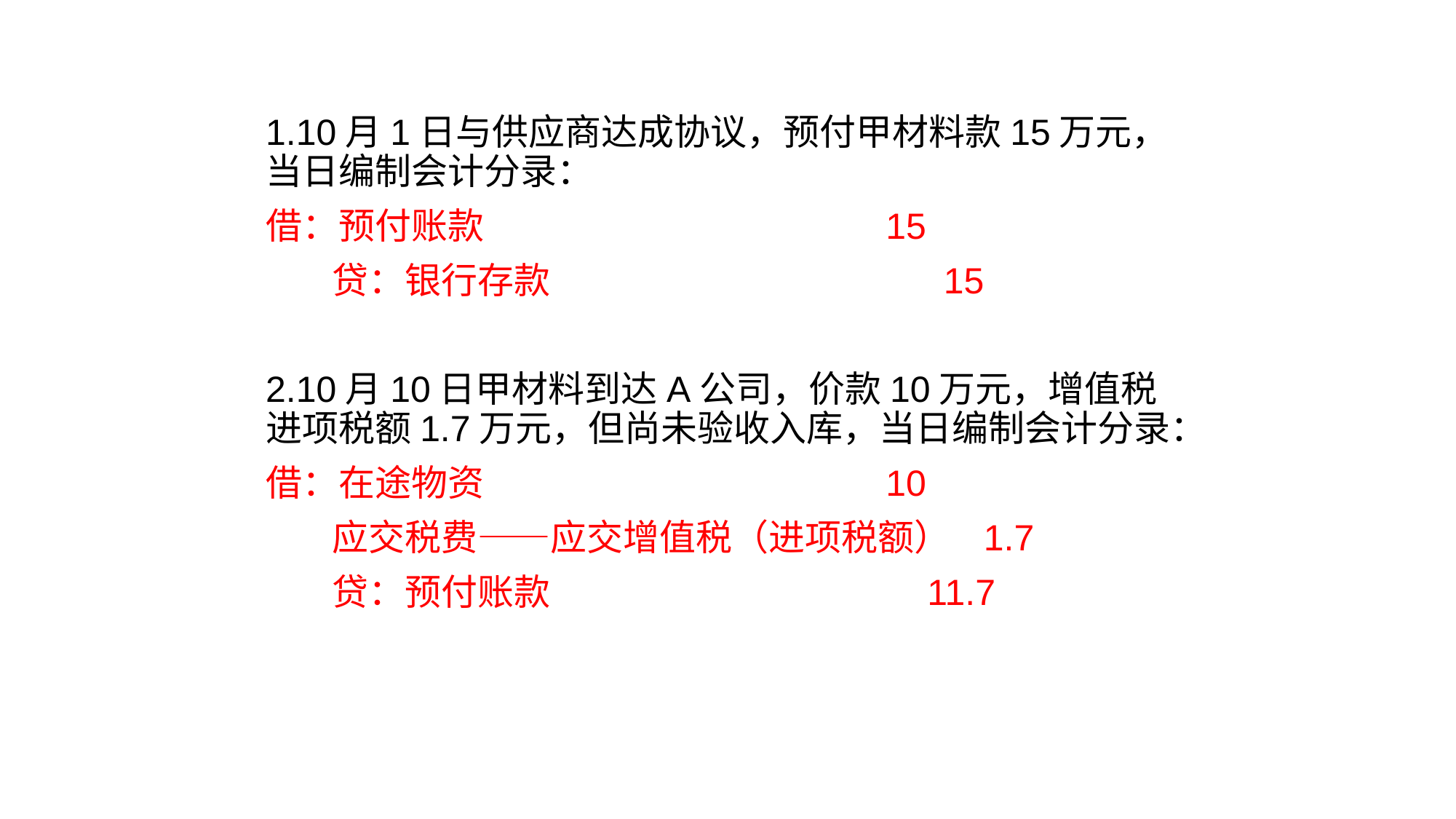

1.10月1日与供应商达成协议，预付甲材料款15万元，当日编制会计分录：
借：预付账款                                                15
       贷：银行存款                                               15

2.10月10日甲材料到达A公司，价款10万元，增值税进项税额1.7万元，但尚未验收入库，当日编制会计分录：
借：在途物资                                                10
       应交税费——应交增值税（进项税额）   1.7
       贷：预付账款                                             11.7